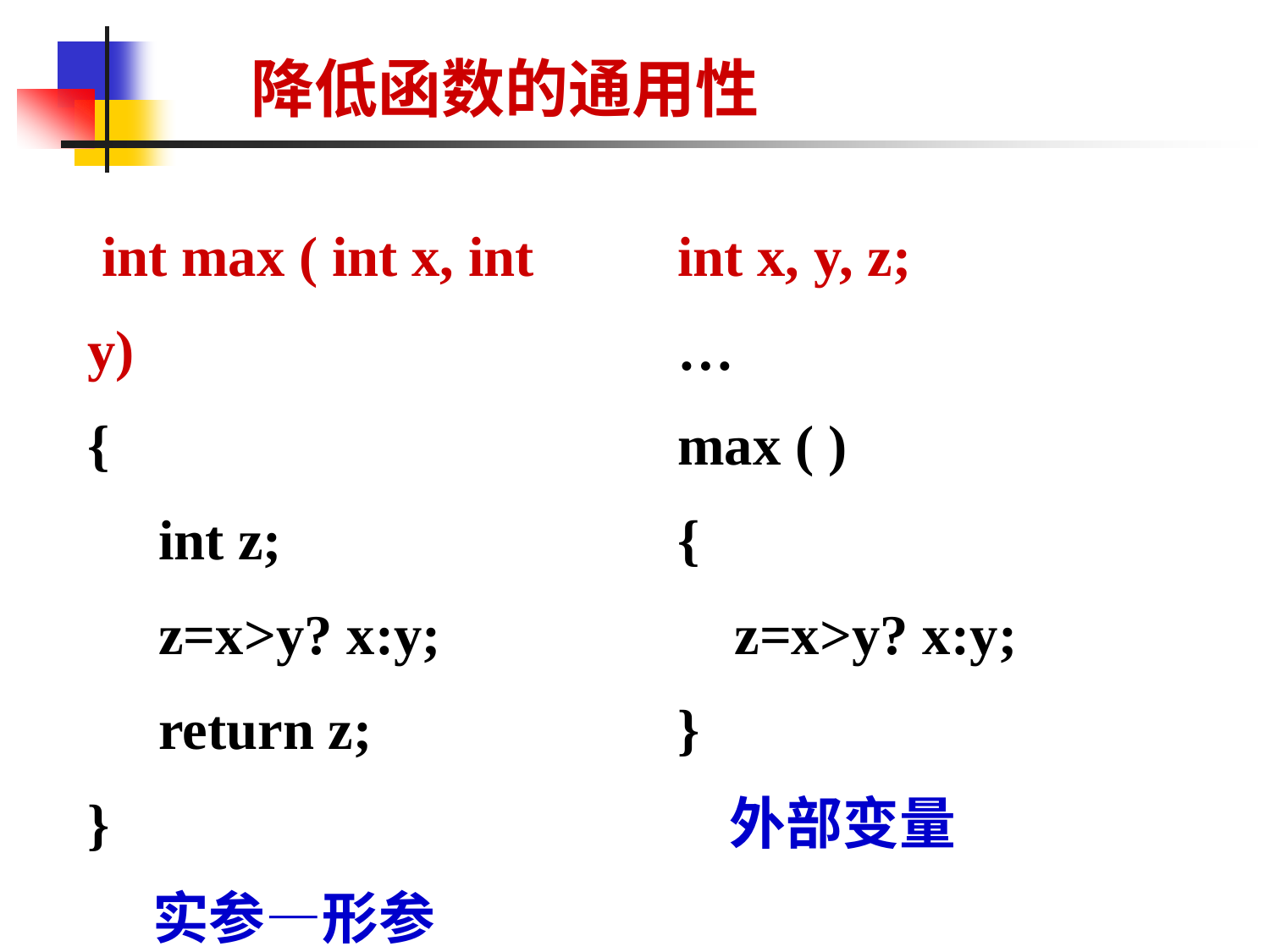

降低函数的通用性
 int max ( int x, int y)
{
     int z;
     z=x>y? x:y;
     return z;
}
    实参—形参
int x, y, z;
…
max ( )
{
    z=x>y? x:y;
}
   外部变量